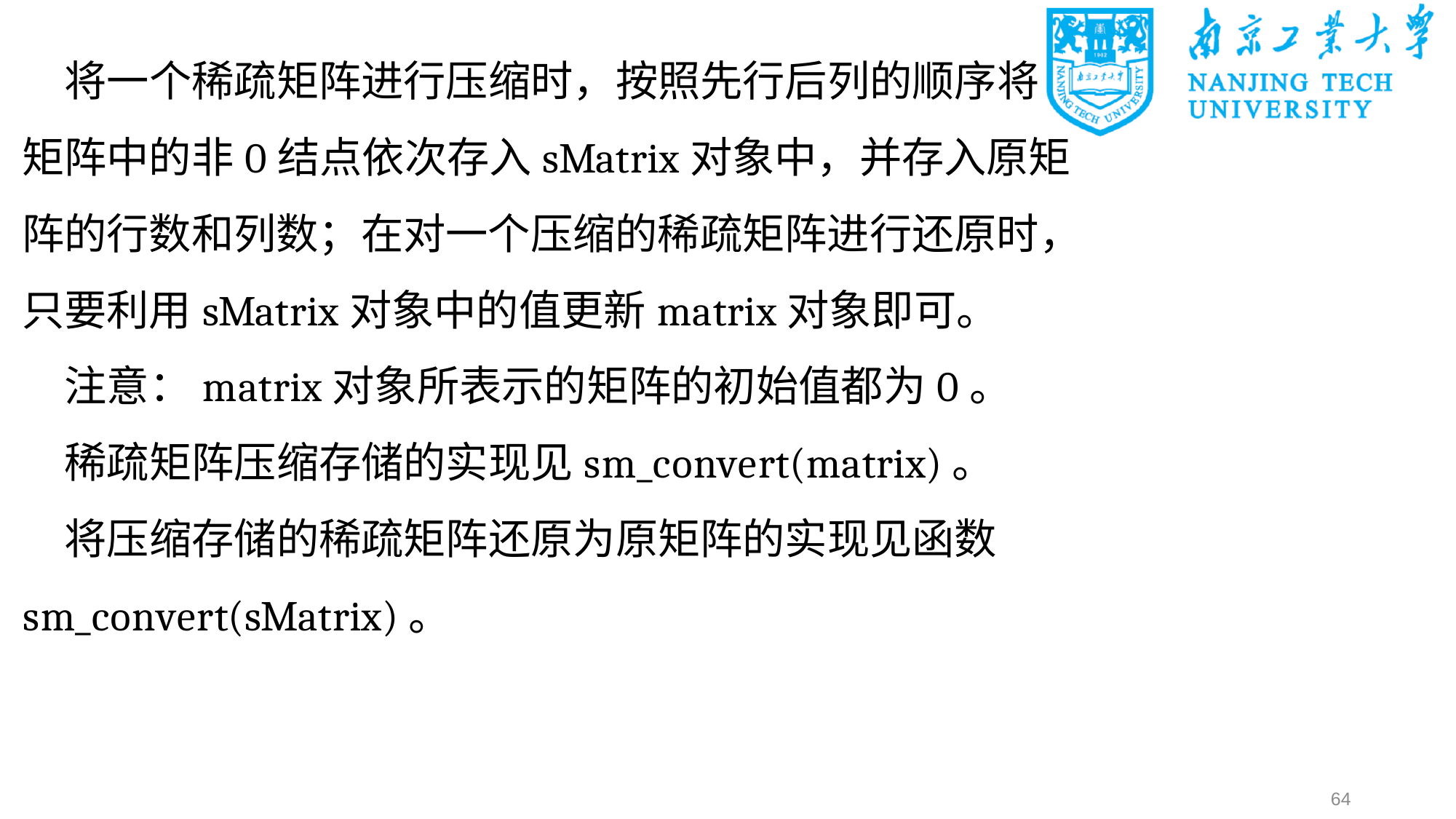

将一个稀疏矩阵进行压缩时，按照先行后列的顺序将矩阵中的非0结点依次存入sMatrix对象中，并存入原矩阵的行数和列数；在对一个压缩的稀疏矩阵进行还原时，只要利用sMatrix对象中的值更新matrix对象即可。
注意：matrix对象所表示的矩阵的初始值都为0。
稀疏矩阵压缩存储的实现见sm_convert(matrix)。
将压缩存储的稀疏矩阵还原为原矩阵的实现见函数sm_convert(sMatrix)。
64